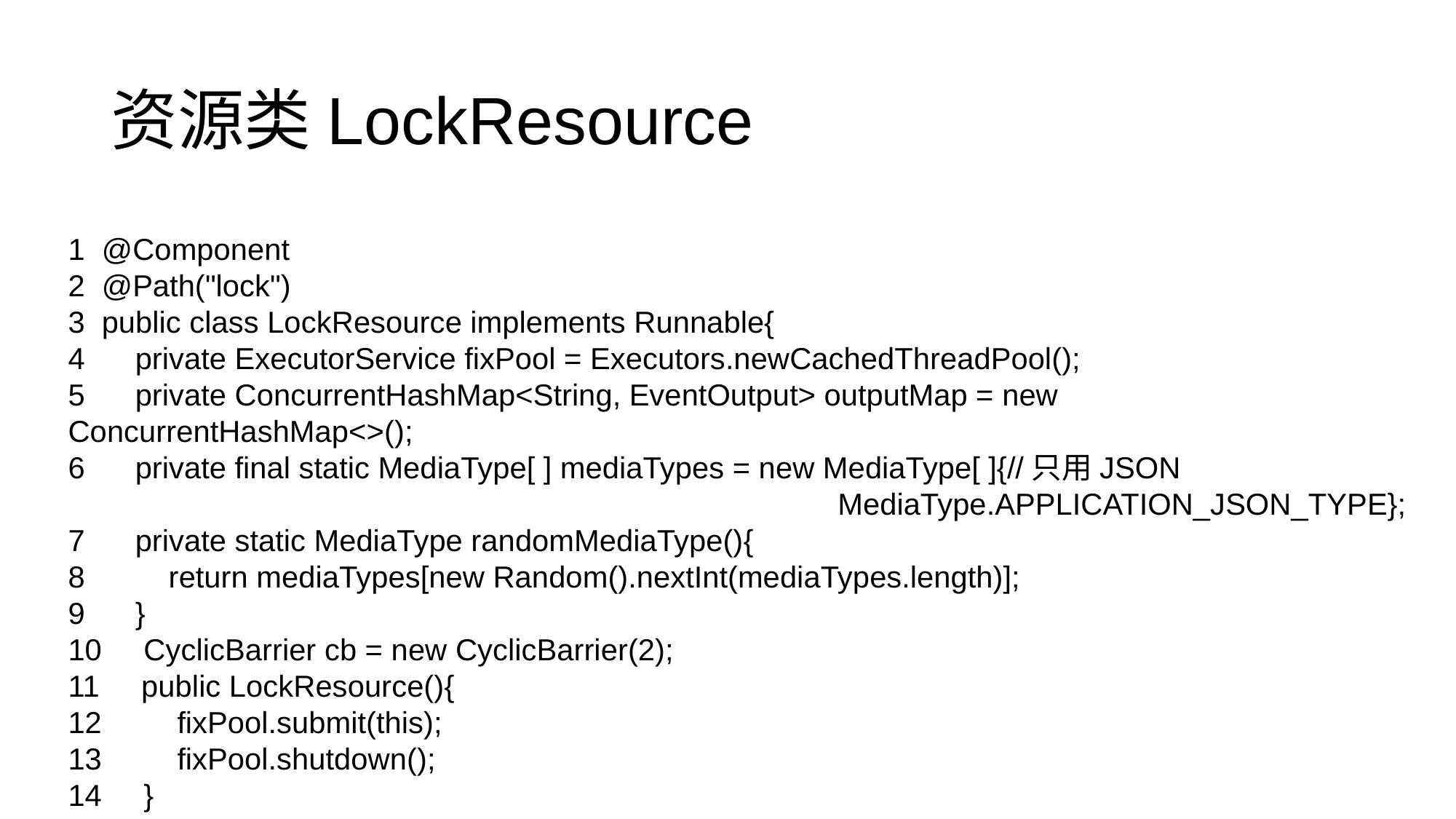

# 资源类LockResource
1  @Component
2  @Path("lock")
3  public class LockResource implements Runnable{
4      private ExecutorService fixPool = Executors.newCachedThreadPool();
5      private ConcurrentHashMap<String, EventOutput> outputMap = new ConcurrentHashMap<>();
6      private final static MediaType[ ] mediaTypes = new MediaType[ ]{//只用JSON
                                                                                            MediaType.APPLICATION_JSON_TYPE};
7      private static MediaType randomMediaType(){
8          return mediaTypes[new Random().nextInt(mediaTypes.length)];
9      }
10     CyclicBarrier cb = new CyclicBarrier(2);
11     public LockResource(){
12         fixPool.submit(this);
13         fixPool.shutdown();
14     }